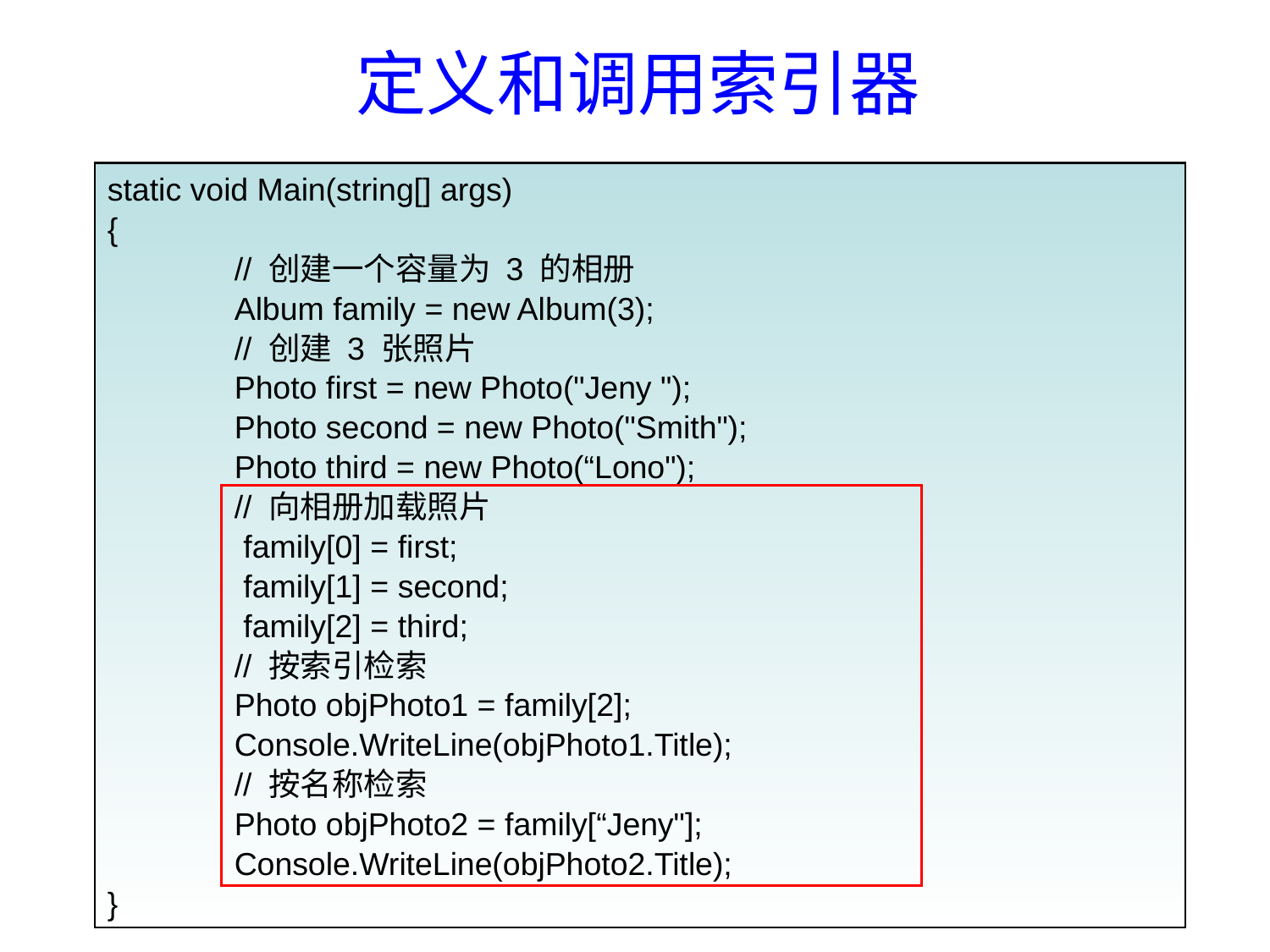

# 定义和调用索引器
static void Main(string[] args)
{
	// 创建一个容量为 3 的相册
	Album family = new Album(3);
	// 创建 3 张照片
	Photo first = new Photo("Jeny ");
	Photo second = new Photo("Smith");
	Photo third = new Photo(“Lono");
	// 向相册加载照片
	 family[0] = first;
	 family[1] = second;
	 family[2] = third;
	// 按索引检索
	Photo objPhoto1 = family[2];
	Console.WriteLine(objPhoto1.Title);
	// 按名称检索
	Photo objPhoto2 = family[“Jeny"];
	Console.WriteLine(objPhoto2.Title);
}